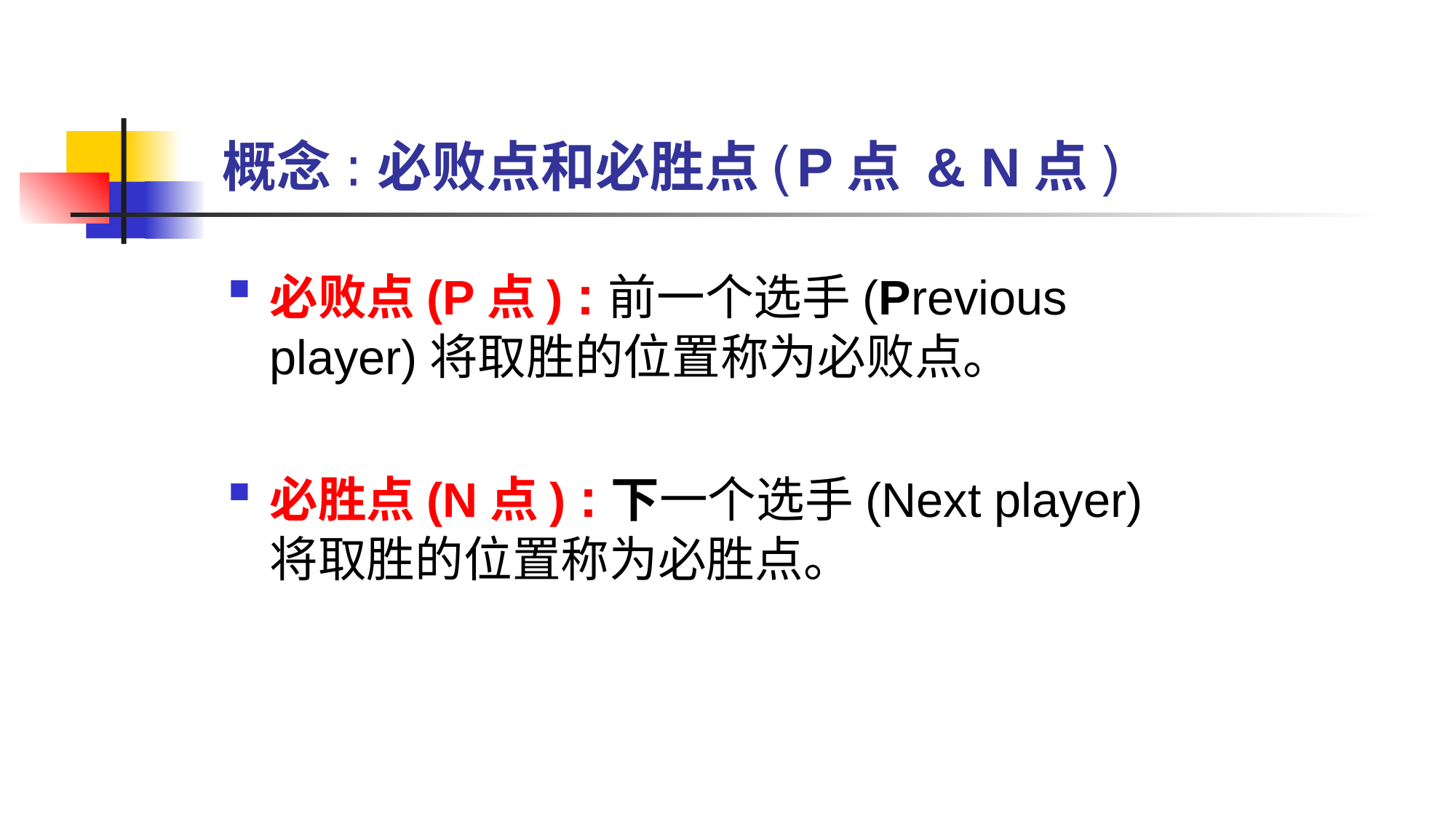

# 概念:必败点和必胜点(P点 & N点)
必败点(P点) :前一个选手(Previous player)将取胜的位置称为必败点。

必胜点(N点) :下一个选手(Next player)将取胜的位置称为必胜点。

7